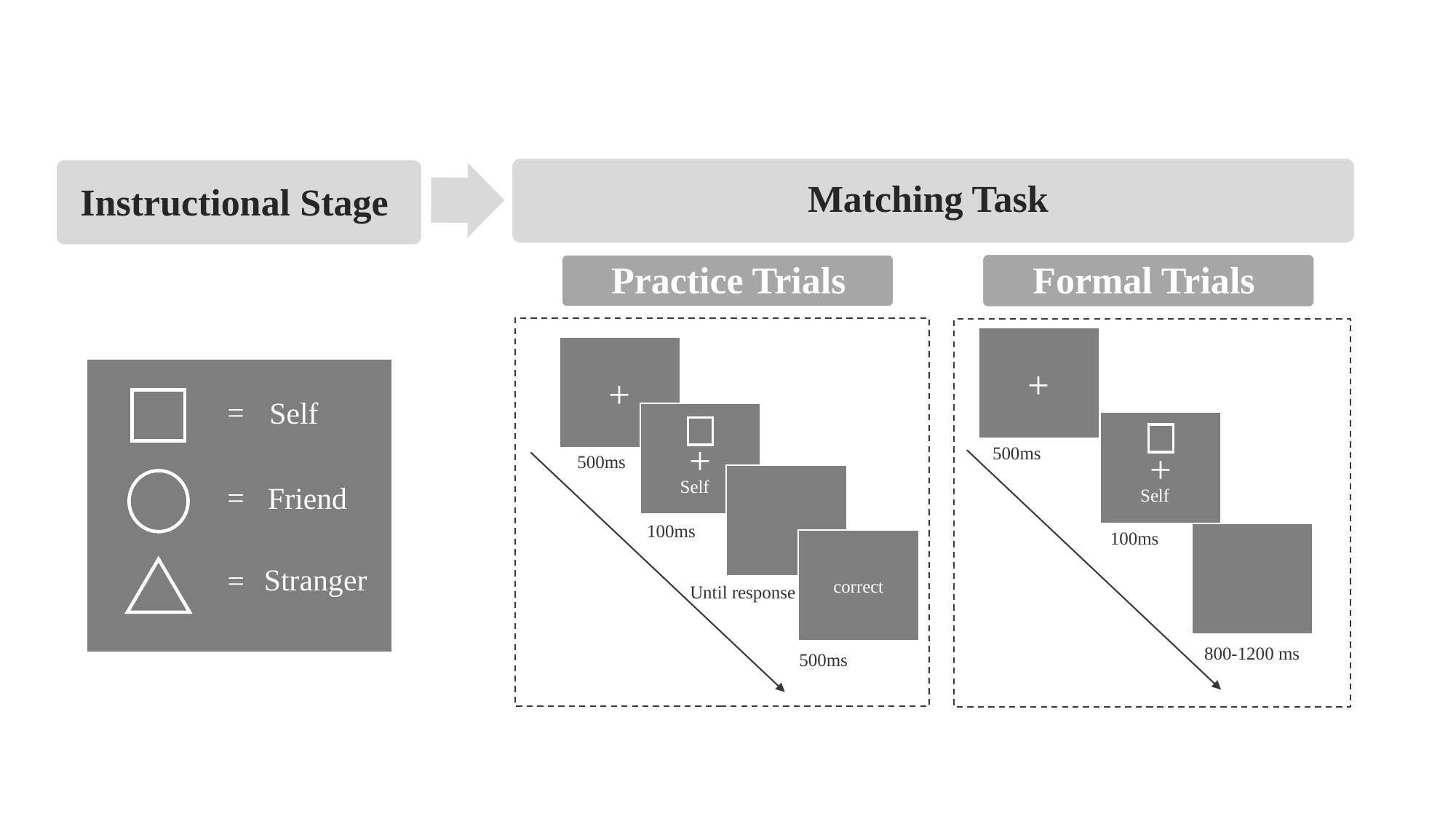

Matching Task

Instructional Stage

Formal Trials

Practice Trials

+
=  新冠

=  流感

=  细胞

+
+
500ms

Self
100ms
correct
Until response
500ms

=
=
=
Self
Friend
Stranger

+

500ms
Self
100ms

800-1200 ms